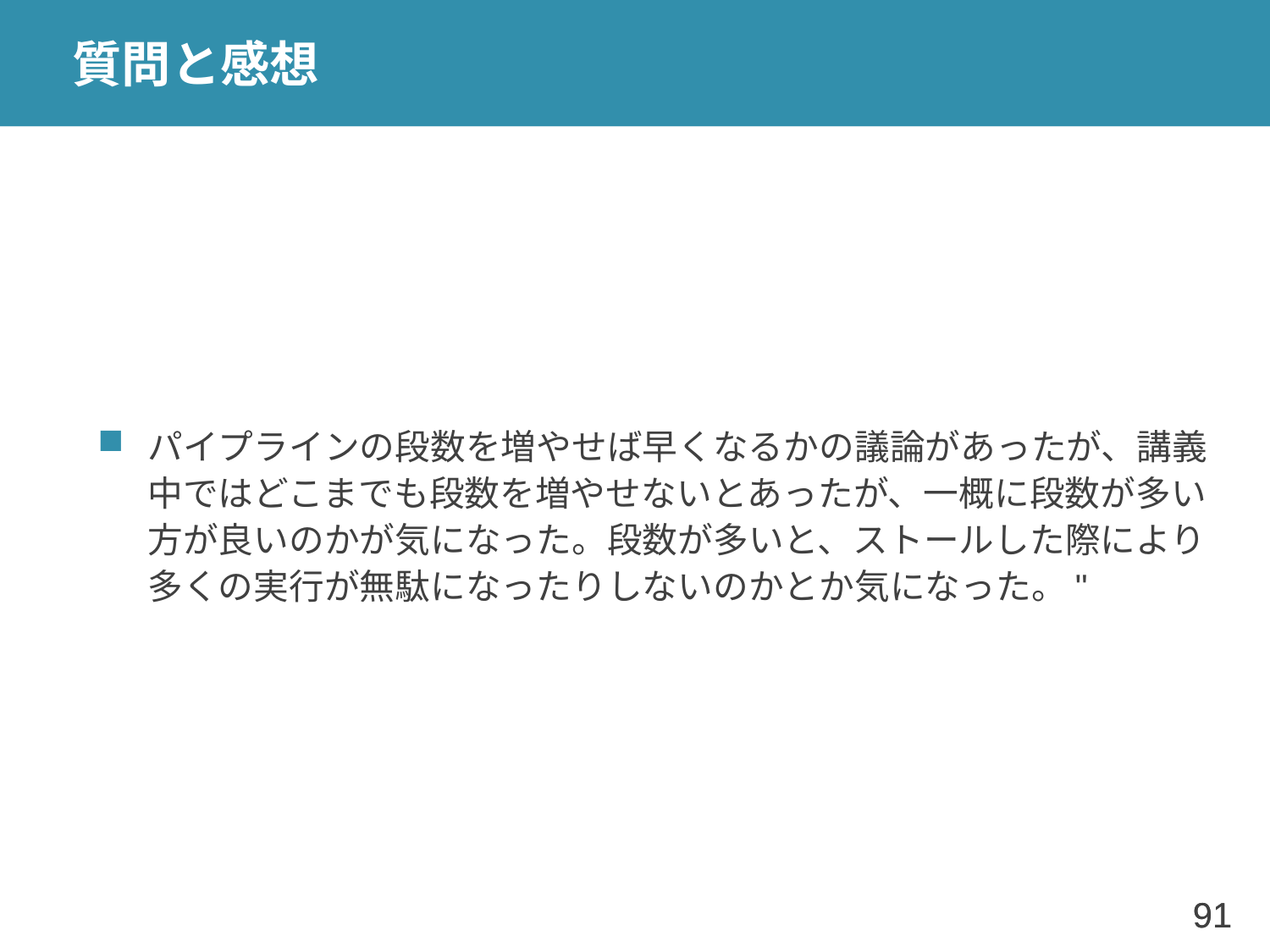

# 質問と感想
パイプラインの段数を増やせば早くなるかの議論があったが、講義中ではどこまでも段数を増やせないとあったが、一概に段数が多い方が良いのかが気になった。段数が多いと、ストールした際により多くの実行が無駄になったりしないのかとか気になった。"